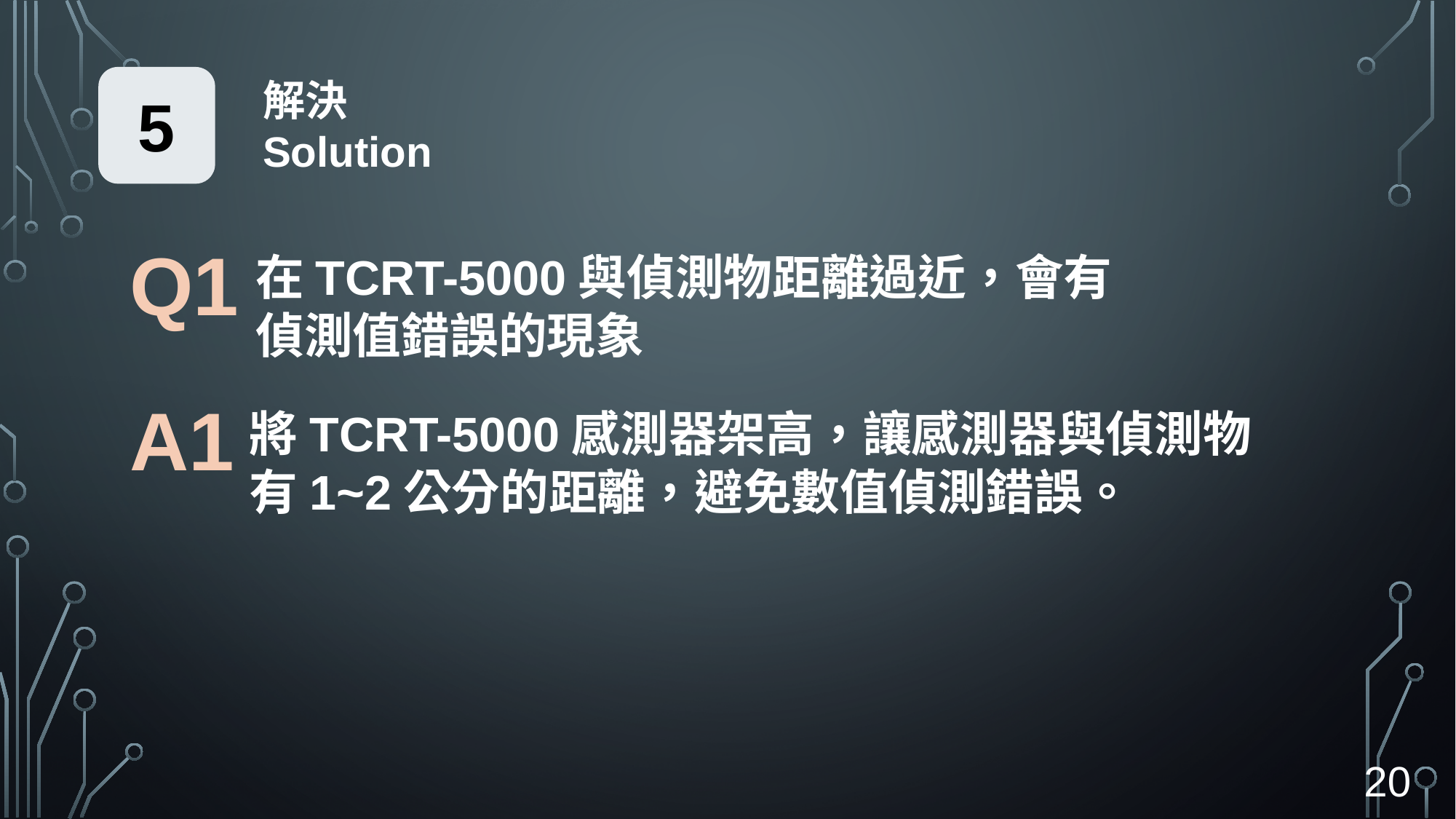

5
解決
Solution
Q1
在TCRT-5000與偵測物距離過近，會有偵測值錯誤的現象

A1
將TCRT-5000感測器架高，讓感測器與偵測物
有1~2公分的距離，避免數值偵測錯誤。

20